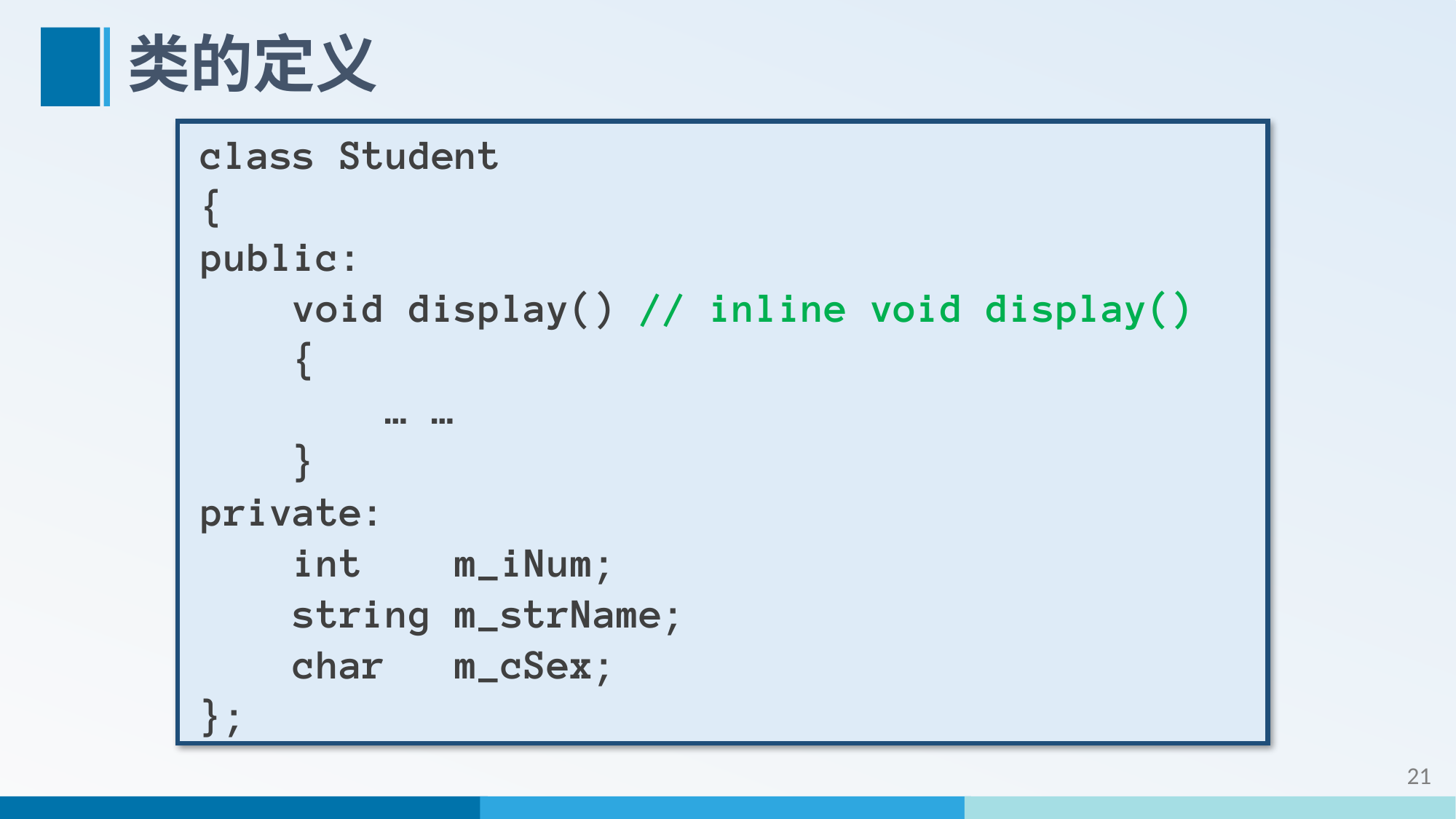

# 类的定义
class Student
{
public:
    void display() // inline void display()
    {
        … …
    }
private:
    int    m_iNum;
    string m_strName;
    char   m_cSex;
};